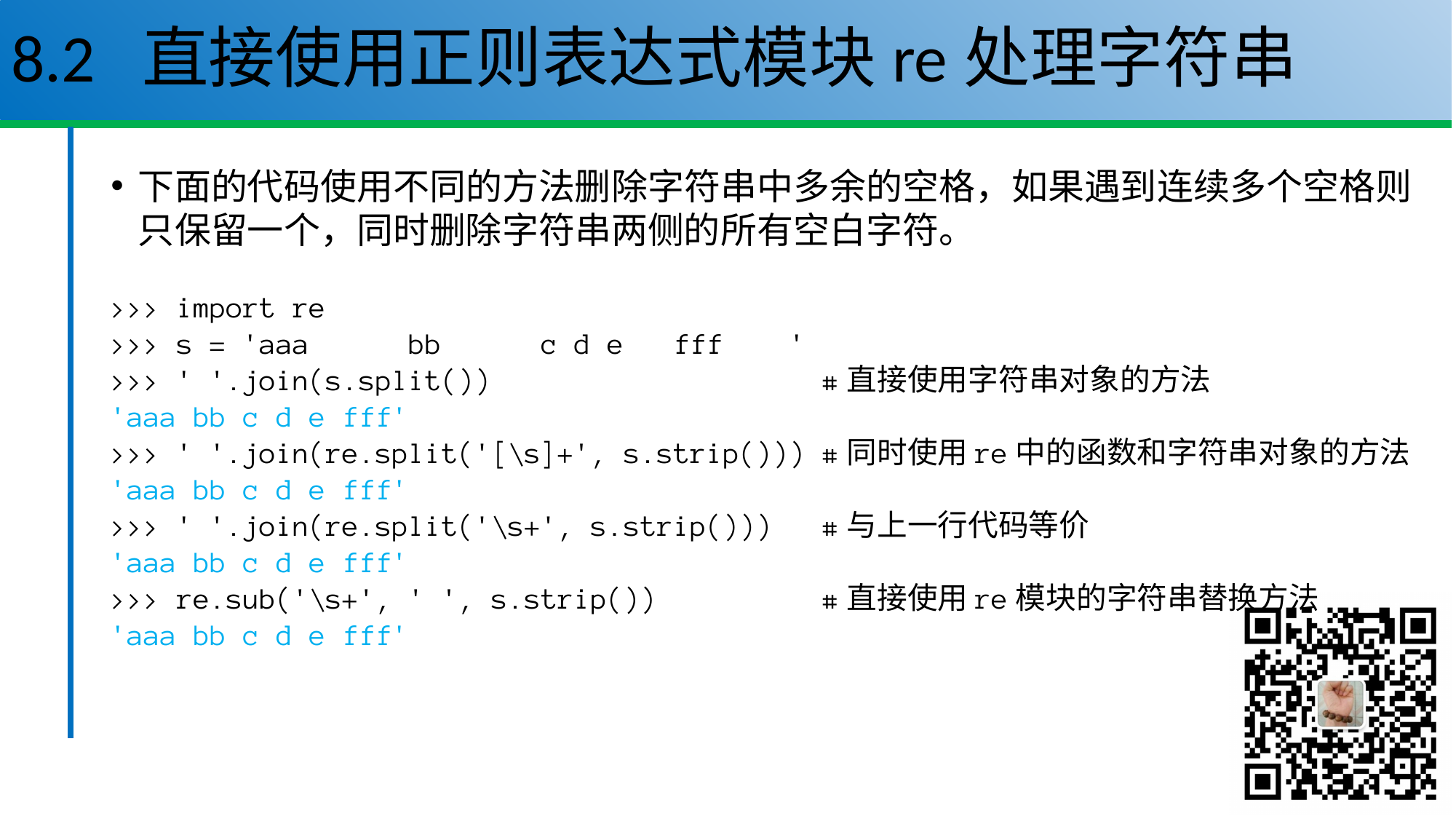

# 8.2  直接使用正则表达式模块re处理字符串
下面的代码使用不同的方法删除字符串中多余的空格，如果遇到连续多个空格则只保留一个，同时删除字符串两侧的所有空白字符。

>>> import re
>>> s = 'aaa      bb      c d e   fff    '
>>> ' '.join(s.split())                    #直接使用字符串对象的方法
'aaa bb c d e fff'
>>> ' '.join(re.split('[\s]+', s.strip())) #同时使用re中的函数和字符串对象的方法
'aaa bb c d e fff'
>>> ' '.join(re.split('\s+', s.strip()))   #与上一行代码等价
'aaa bb c d e fff'
>>> re.sub('\s+', ' ', s.strip())          #直接使用re模块的字符串替换方法
'aaa bb c d e fff'
19